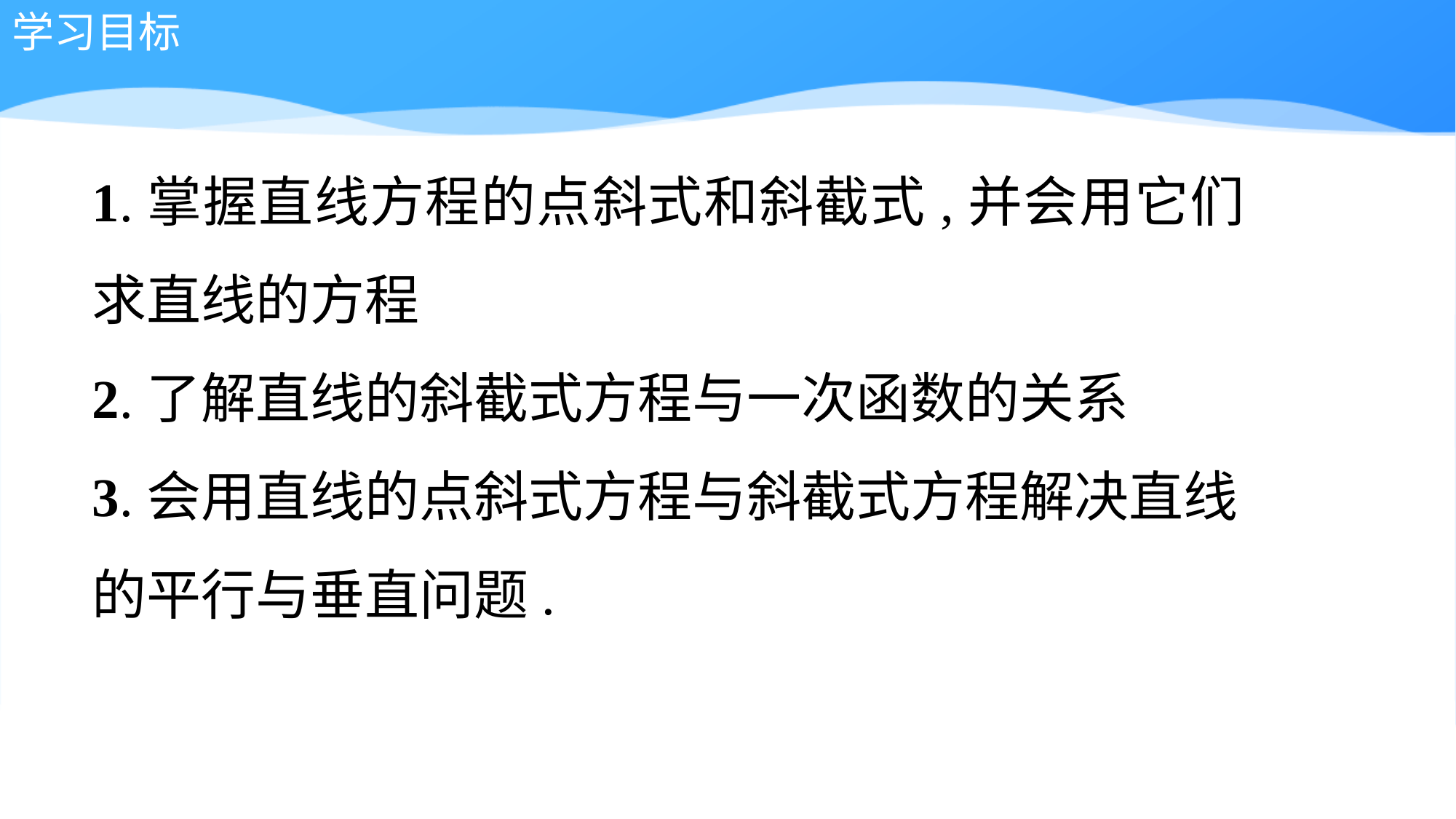

学习目标
1.掌握直线方程的点斜式和斜截式,并会用它们求直线的方程
2.了解直线的斜截式方程与一次函数的关系
3.会用直线的点斜式方程与斜截式方程解决直线的平行与垂直问题.